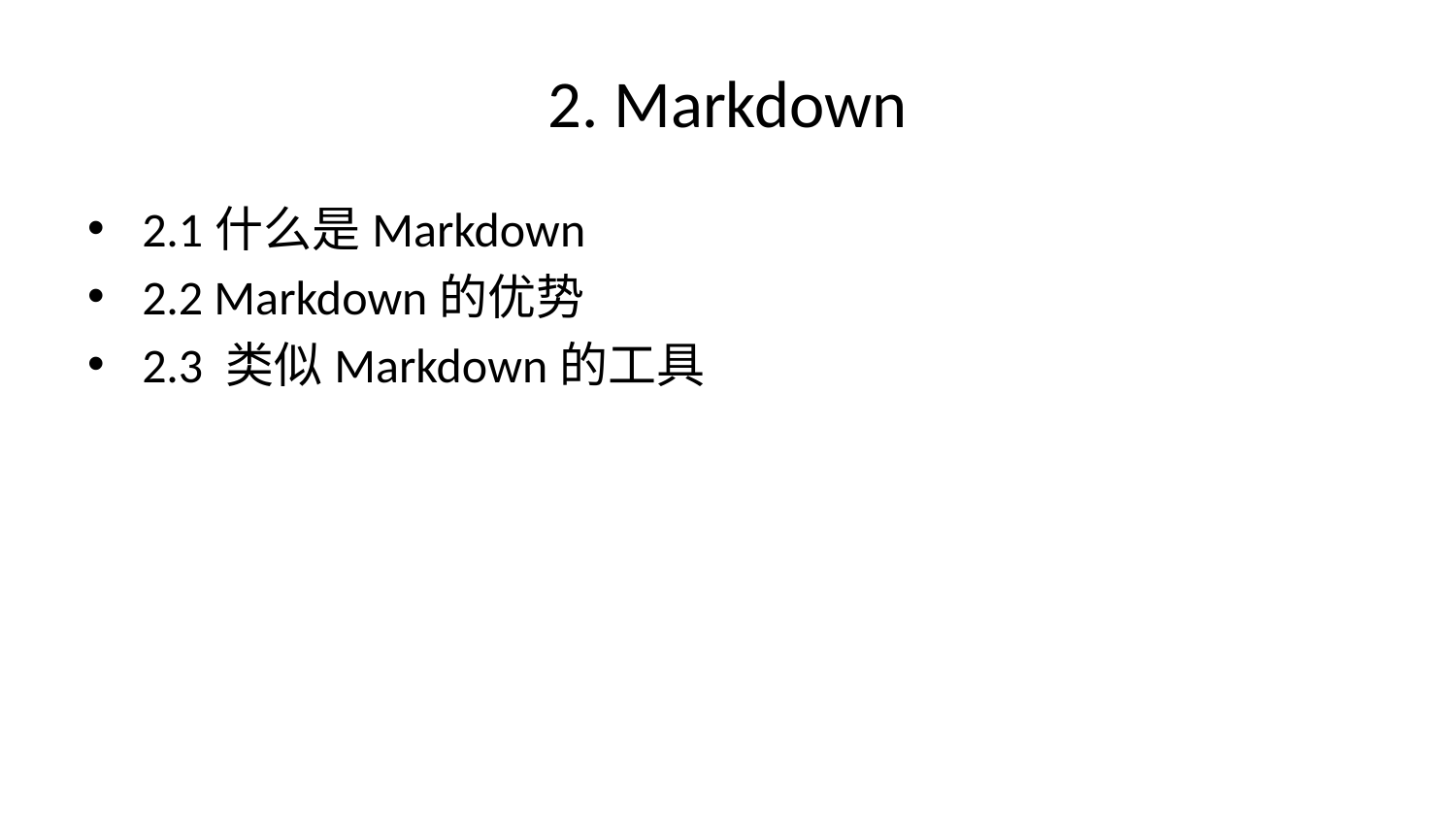

# 2. Markdown
2.1什么是Markdown
2.2 Markdown的优势
2.3 类似Markdown的工具